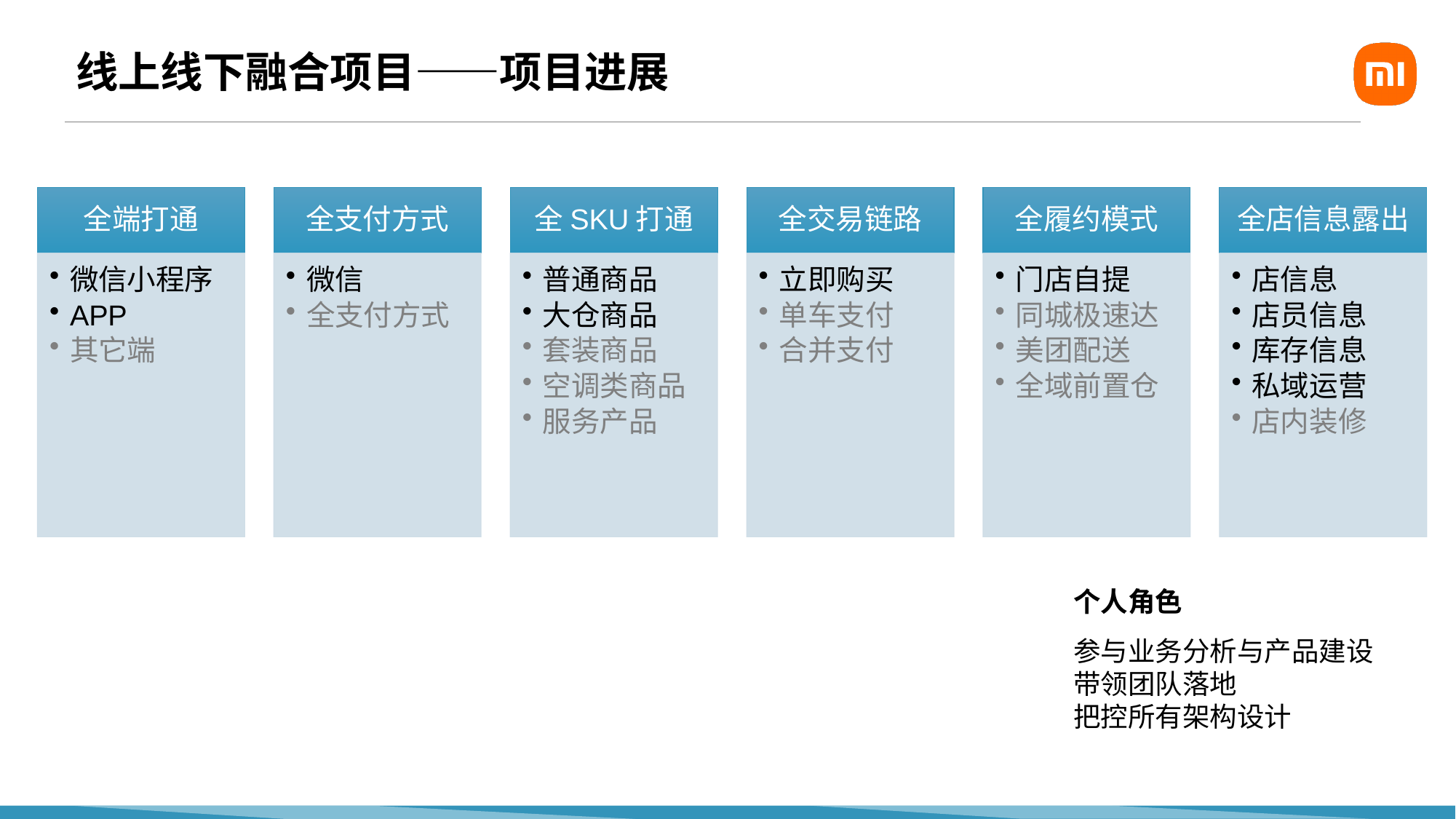

# 线上线下融合项目——项目进展
全端打通
微信小程序
APP
其它端
全支付方式
微信
全支付方式
全SKU打通
普通商品
大仓商品
套装商品
空调类商品
服务产品
全交易链路
立即购买
单车支付
合并支付
全履约模式
门店自提
同城极速达
美团配送
全域前置仓
全店信息露出
店信息
店员信息
库存信息
私域运营
店内装修
个人角色

参与业务分析与产品建设
带领团队落地
把控所有架构设计